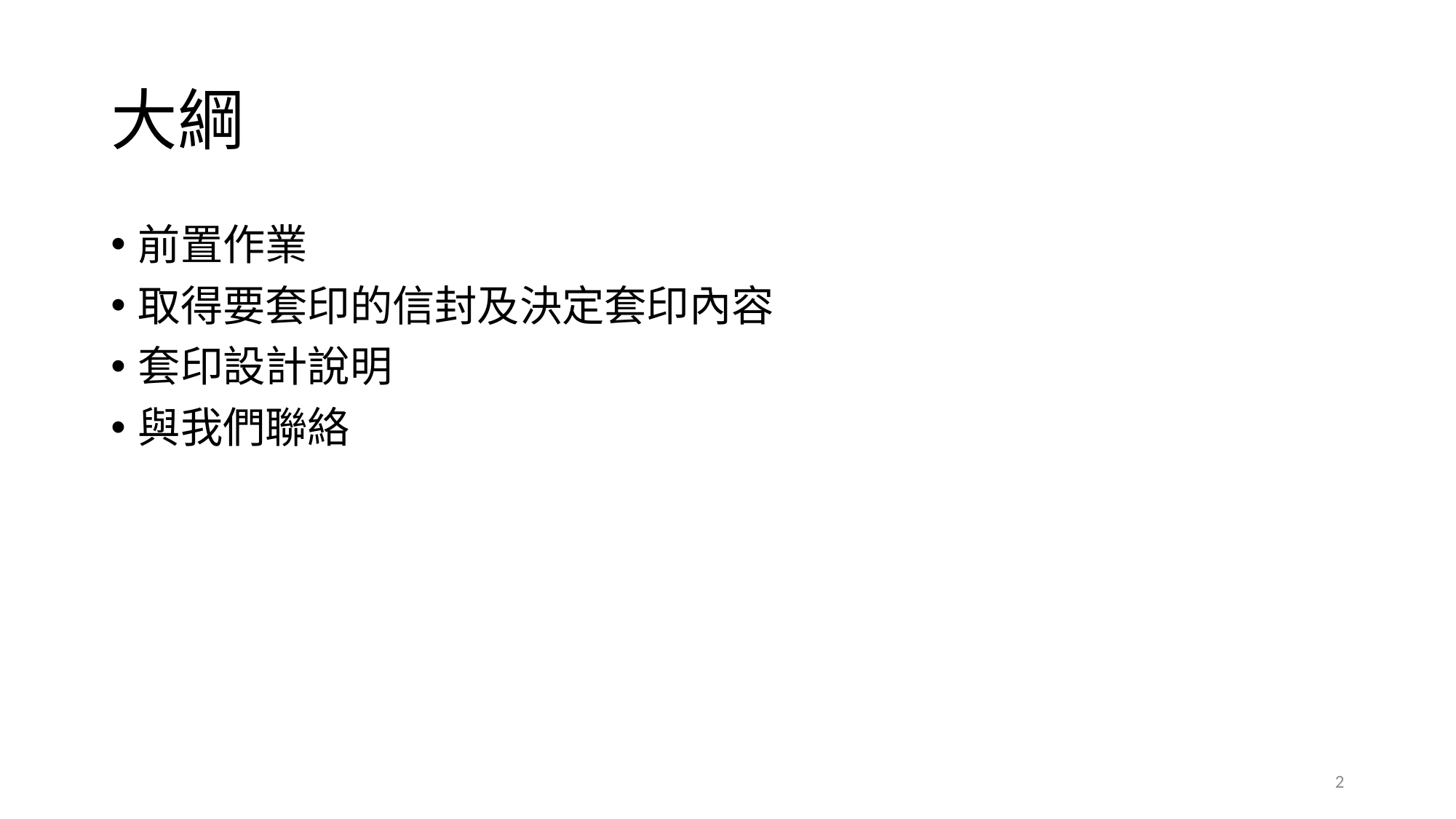

# 大綱
前置作業
取得要套印的信封及決定套印內容
套印設計說明
與我們聯絡

2